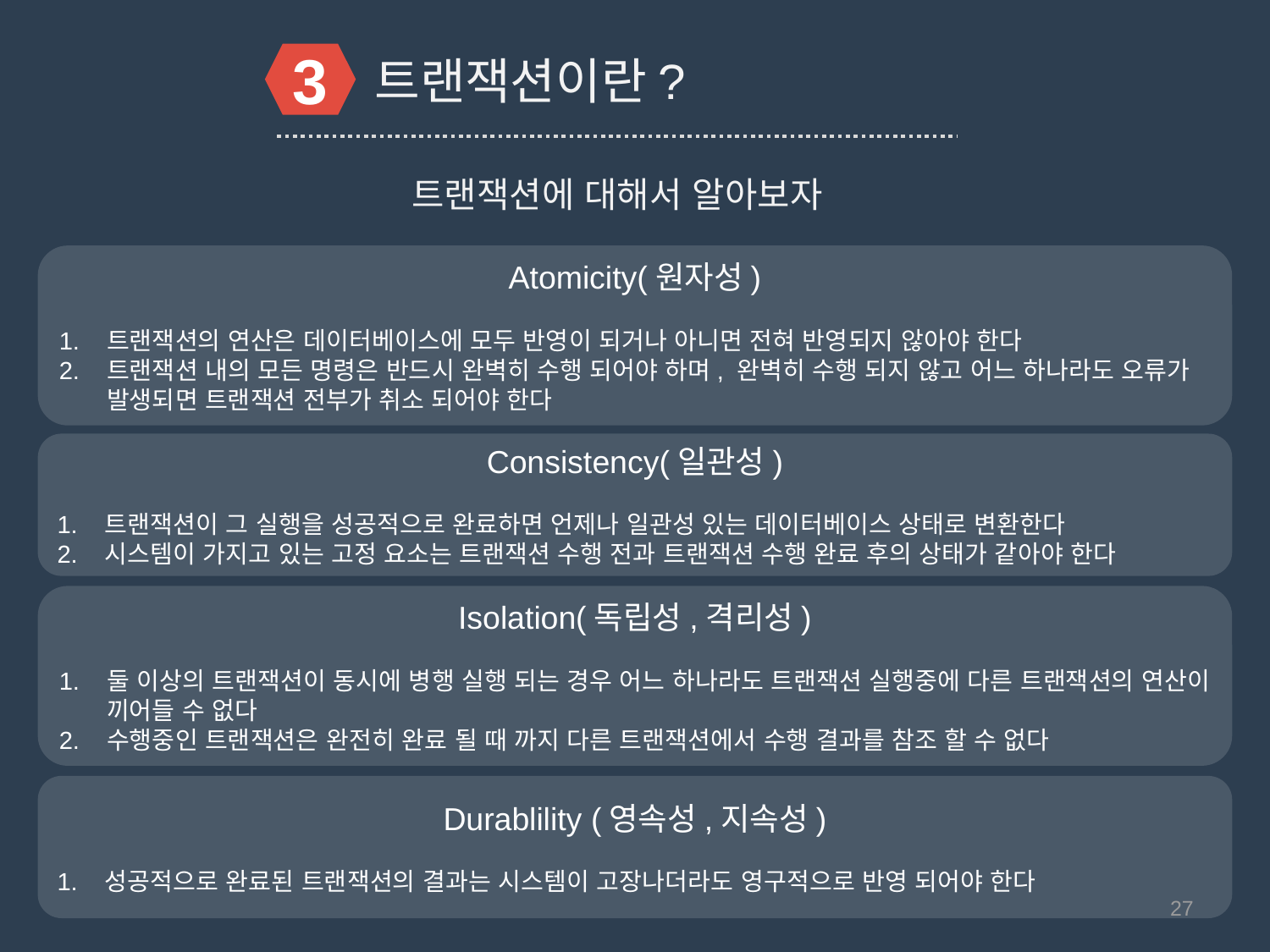

3
트랜잭션이란?
트랜잭션에 대해서 알아보자
Atomicity(원자성)

트랜잭션의 연산은 데이터베이스에 모두 반영이 되거나 아니면 전혀 반영되지 않아야 한다
트랜잭션 내의 모든 명령은 반드시 완벽히 수행 되어야 하며, 완벽히 수행 되지 않고 어느 하나라도 오류가 발생되면 트랜잭션 전부가 취소 되어야 한다
Consistency(일관성)

트랜잭션이 그 실행을 성공적으로 완료하면 언제나 일관성 있는 데이터베이스 상태로 변환한다
시스템이 가지고 있는 고정 요소는 트랜잭션 수행 전과 트랜잭션 수행 완료 후의 상태가 같아야 한다
Isolation(독립성,격리성)

둘 이상의 트랜잭션이 동시에 병행 실행 되는 경우 어느 하나라도 트랜잭션 실행중에 다른 트랜잭션의 연산이 끼어들 수 없다
수행중인 트랜잭션은 완전히 완료 될 때 까지 다른 트랜잭션에서 수행 결과를 참조 할 수 없다
Durablility (영속성,지속성)

성공적으로 완료된 트랜잭션의 결과는 시스템이 고장나더라도 영구적으로 반영 되어야 한다
27